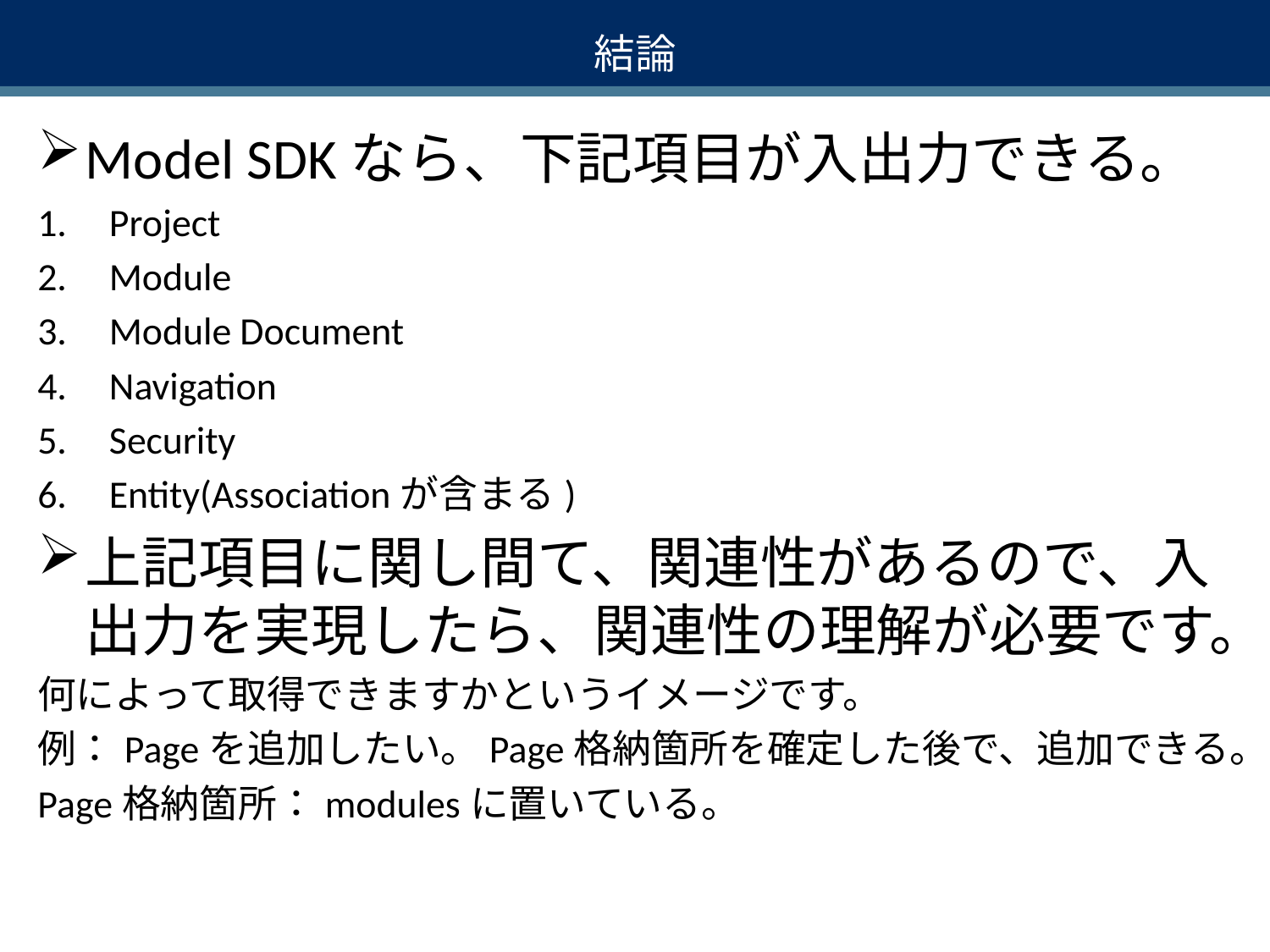

# 結論
Model SDKなら、下記項目が入出力できる。
Project
Module
Module Document
Navigation
Security
Entity(Associationが含まる)
上記項目に関し間て、関連性があるので、入出力を実現したら、関連性の理解が必要です。
何によって取得できますかというイメージです。
例：Pageを追加したい。Page格納箇所を確定した後で、追加できる。
Page格納箇所：modulesに置いている。